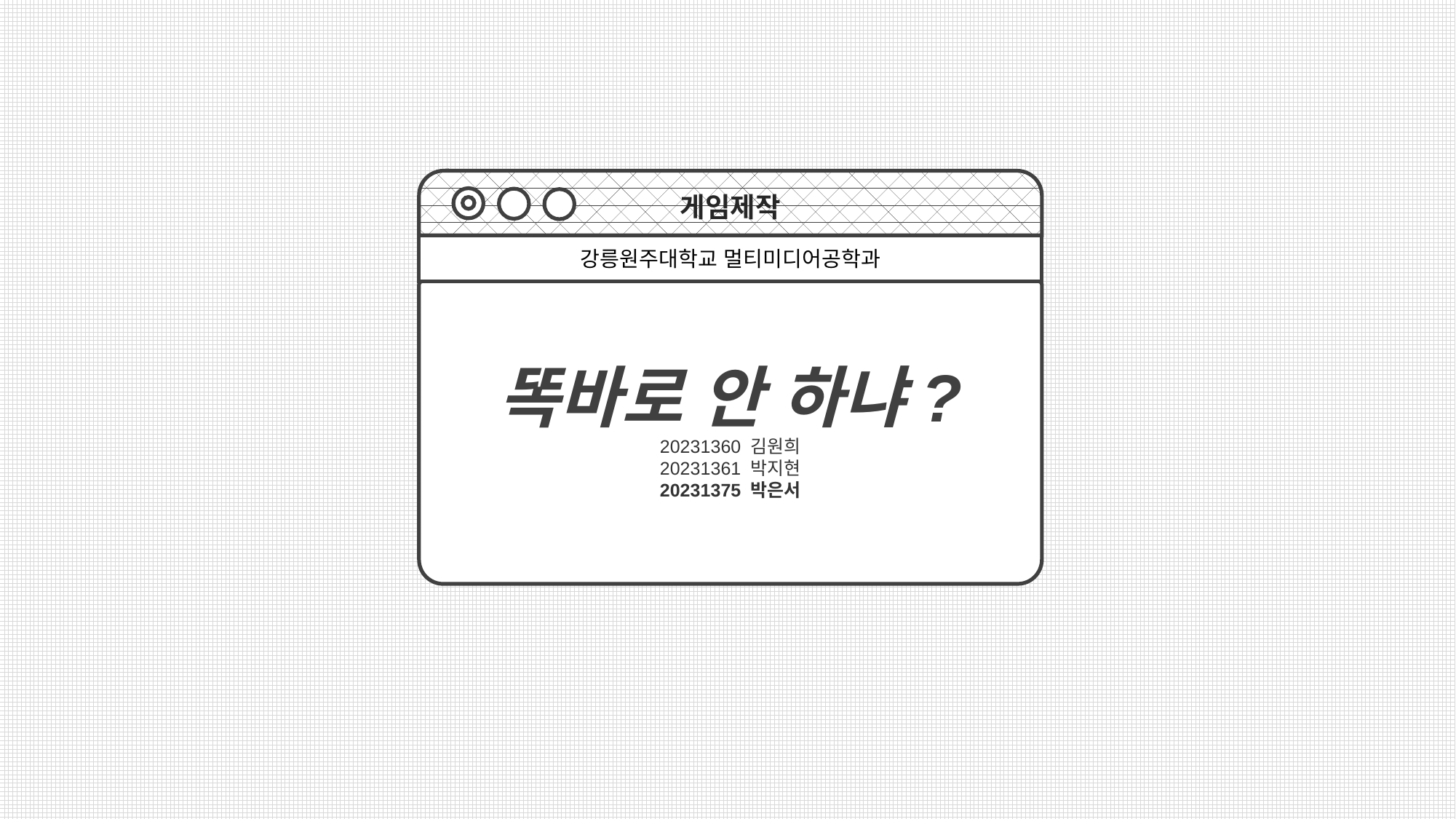

게임제작

강릉원주대학교 멀티미디어공학과

똑바로 안 하냐?
20231360 김원희
20231361 박지현
20231375 박은서